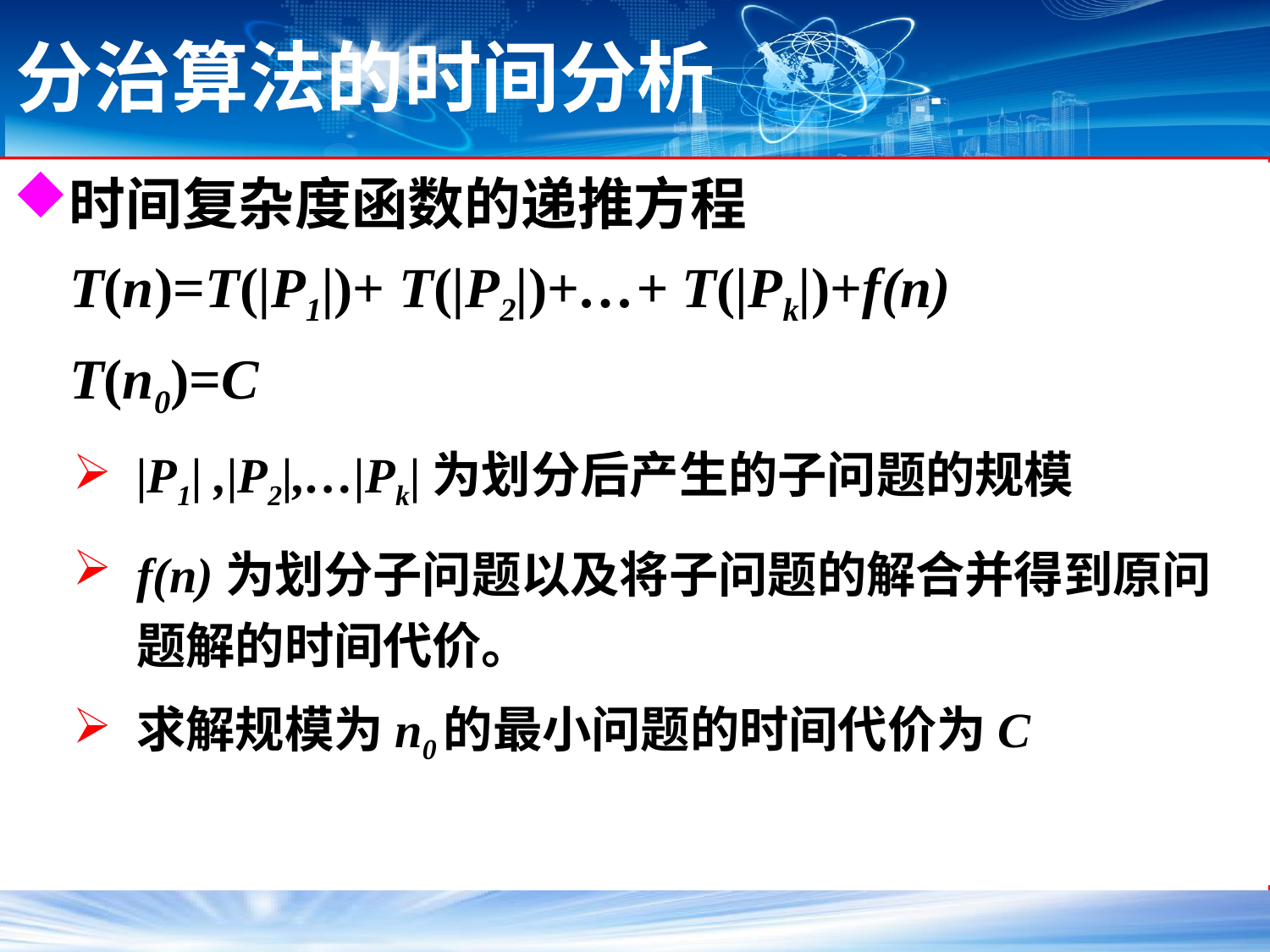

# 分治算法的时间分析
时间复杂度函数的递推方程
    T(n)=T(|P1|)+ T(|P2|)+…+ T(|Pk|)+f(n)
    T(n0)=C
|P1| ,|P2|,…|Pk|为划分后产生的子问题的规模
f(n)为划分子问题以及将子问题的解合并得到原问题解的时间代价。
求解规模为n0的最小问题的时间代价为C